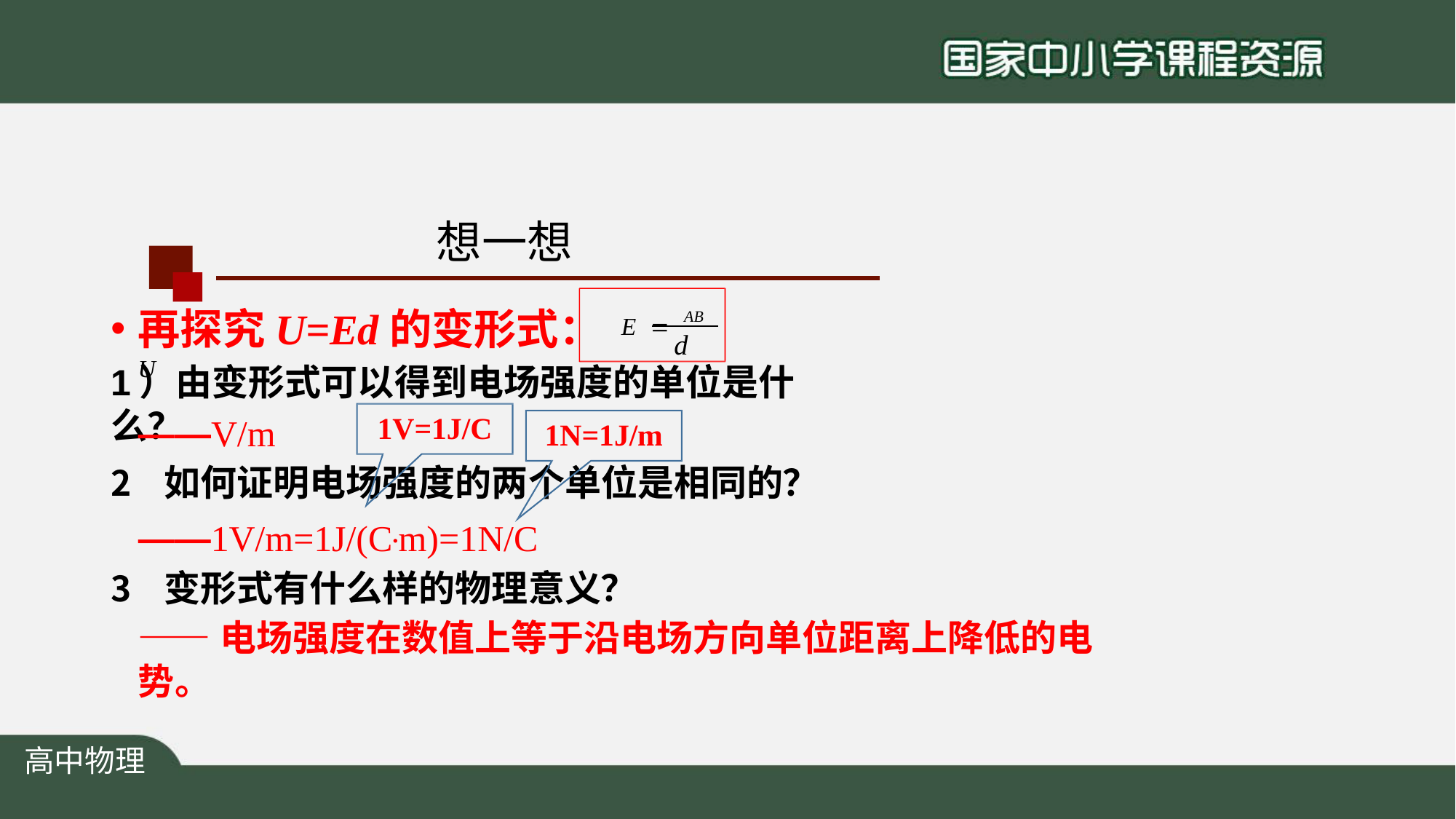

# 想一想

再探究U=Ed的变形式： E	= U
AB
d

1）由变形式可以得到电场强度的单位是什么？

1V=1J/C
——V/m

1N=1J/m
如何证明电场强度的两个单位是相同的？
——1V/m=1J/(C.m)=1N/C
变形式有什么样的物理意义？
——电场强度在数值上等于沿电场方向单位距离上降低的电势。
高中物理